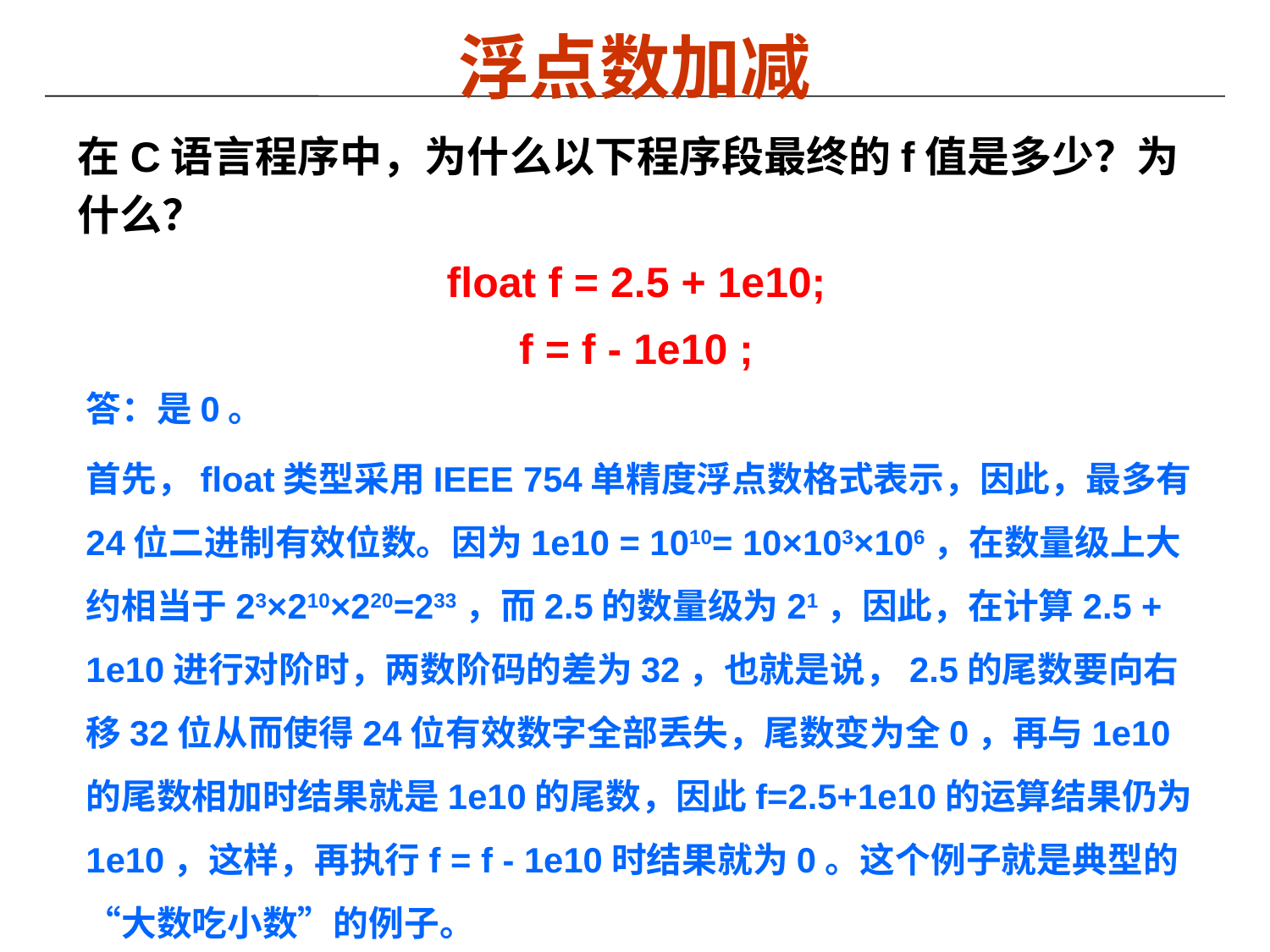

# 浮点数加减
在C语言程序中，为什么以下程序段最终的f值是多少？为什么？
float f = 2.5 + 1e10;
f = f - 1e10 ;
答：是0。
首先，float类型采用IEEE 754单精度浮点数格式表示，因此，最多有24位二进制有效位数。因为1e10 = 1010= 10×103×106，在数量级上大约相当于23×210×220=233，而2.5的数量级为21，因此，在计算2.5 + 1e10进行对阶时，两数阶码的差为32，也就是说，2.5的尾数要向右移32位从而使得24位有效数字全部丢失，尾数变为全0，再与1e10的尾数相加时结果就是1e10的尾数，因此f=2.5+1e10的运算结果仍为1e10，这样，再执行f = f - 1e10时结果就为0。这个例子就是典型的“大数吃小数”的例子。